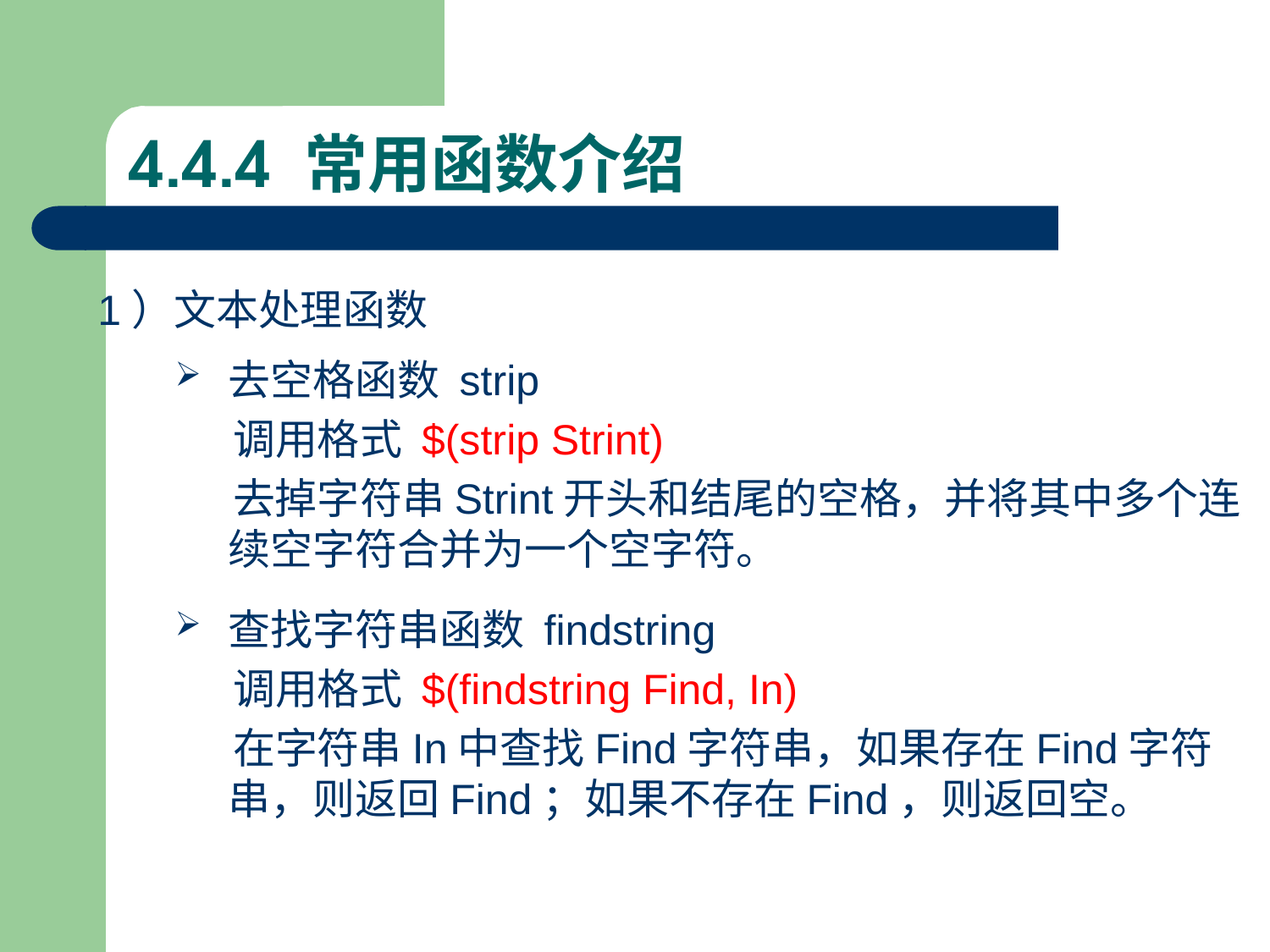

# 4.4.4 常用函数介绍
1）文本处理函数
去空格函数 strip
     调用格式 $(strip Strint)
     去掉字符串Strint开头和结尾的空格，并将其中多个连续空字符合并为一个空字符。
查找字符串函数 findstring
     调用格式 $(findstring Find, In)
     在字符串In中查找Find字符串，如果存在Find字符串，则返回Find；如果不存在Find，则返回空。